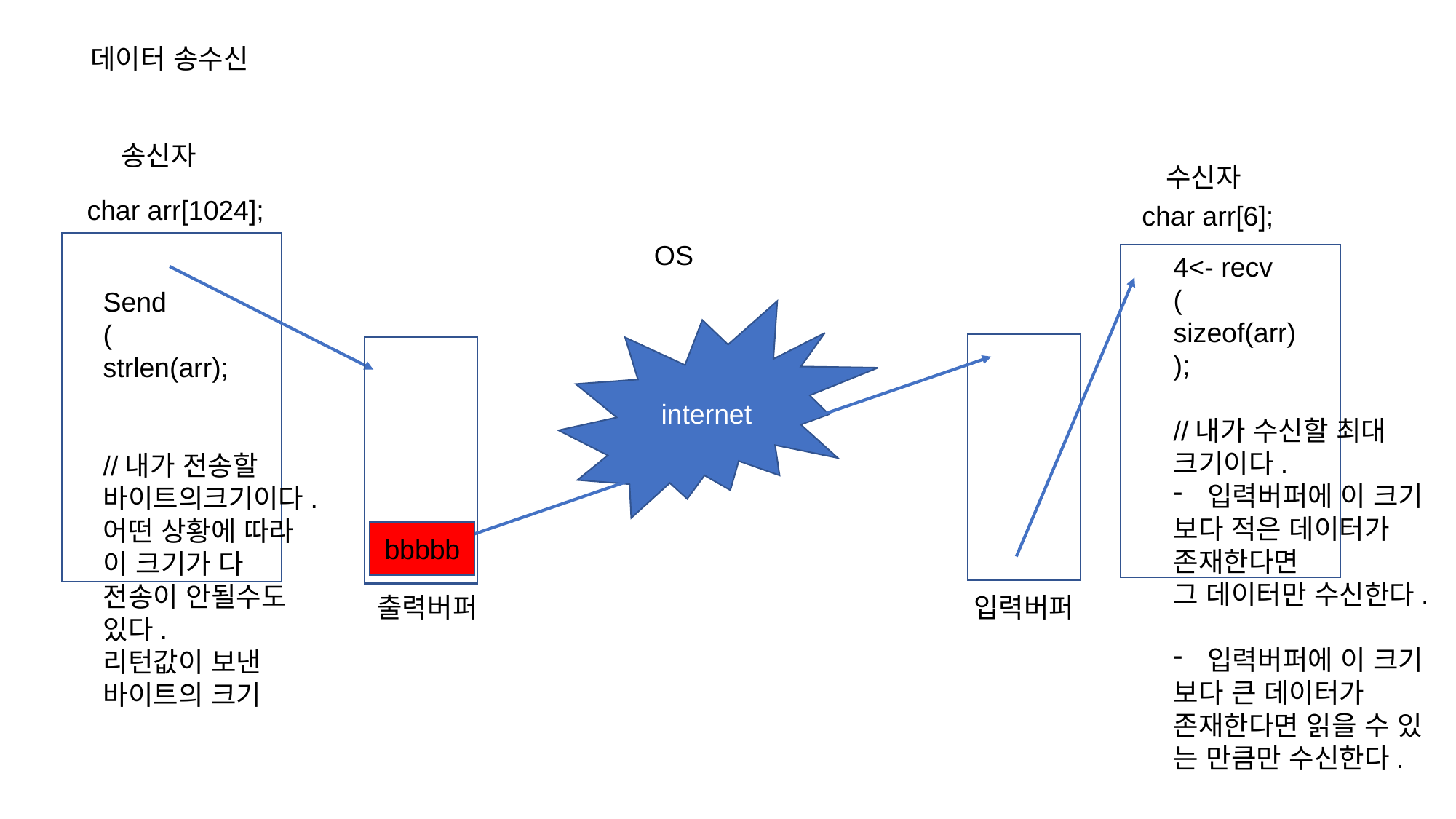

데이터 송수신
송신자
수신자
char arr[1024];
char arr[6];

OS

4<- recv
(
sizeof(arr)
);

//내가 수신할 최대
크기이다.
입력버퍼에 이 크기
보다 적은 데이터가
존재한다면
그 데이터만 수신한다.

입력버퍼에 이 크기
보다 큰 데이터가
존재한다면 읽을 수 있
는 만큼만 수신한다.
Send
(
strlen(arr);

//내가 전송할
바이트의크기이다.
어떤 상황에 따라
이 크기가 다
전송이 안될수도
있다.
리턴값이 보낸
바이트의 크기
internet

bbbbb
출력버퍼
입력버퍼